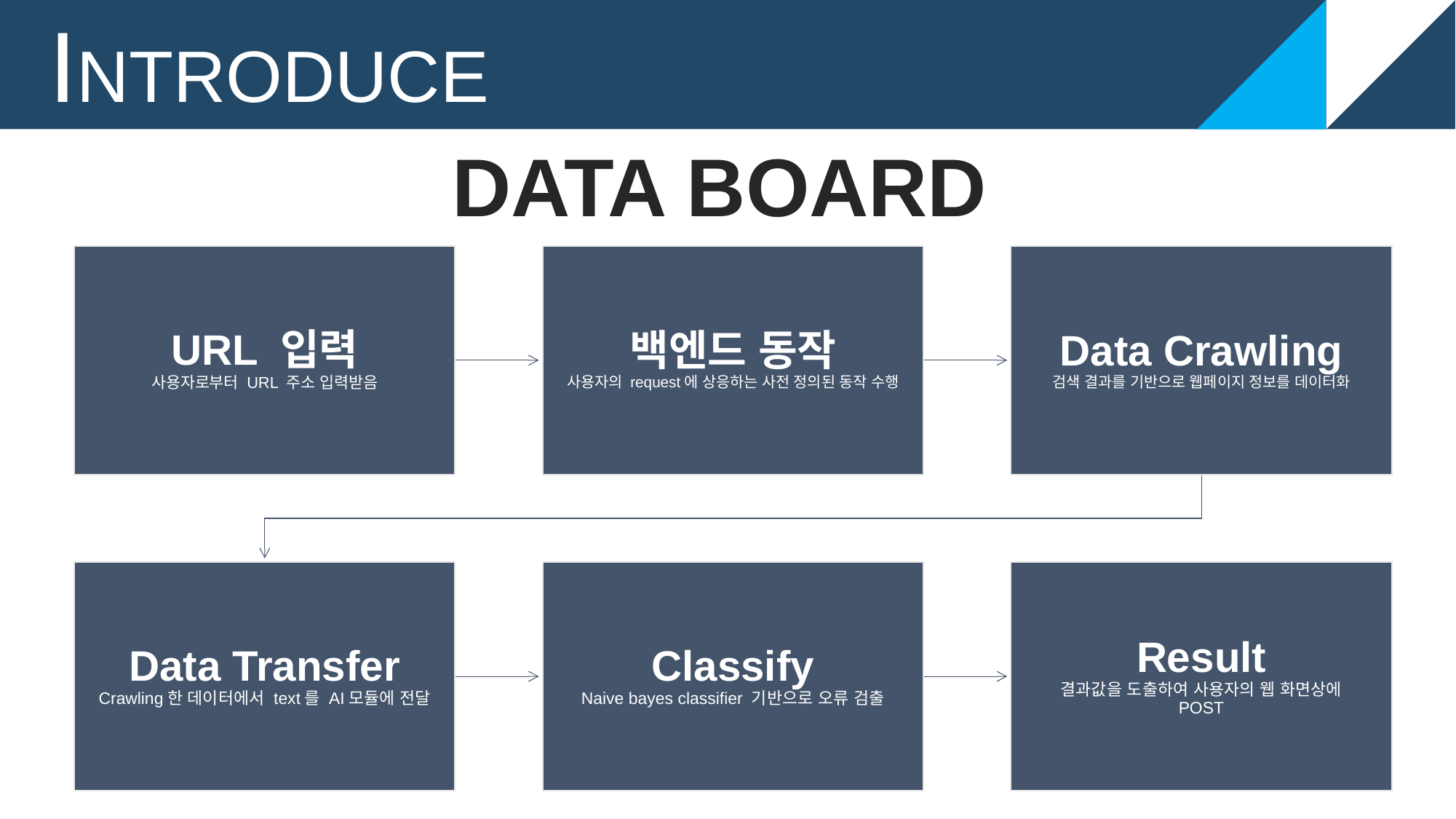

INTRODUCE

DATA BOARD

URL 입력
사용자로부터 URL 주소 입력받음

백엔드 동작
사용자의 request에 상응하는 사전 정의된 동작 수행

Data Crawling
검색 결과를 기반으로 웹페이지 정보를 데이터화

Data Transfer
Crawling한 데이터에서 text를 AI모듈에 전달

Classify
Naive bayes classifier 기반으로 오류 검출
Result
결과값을 도출하여 사용자의 웹 화면상에 POST